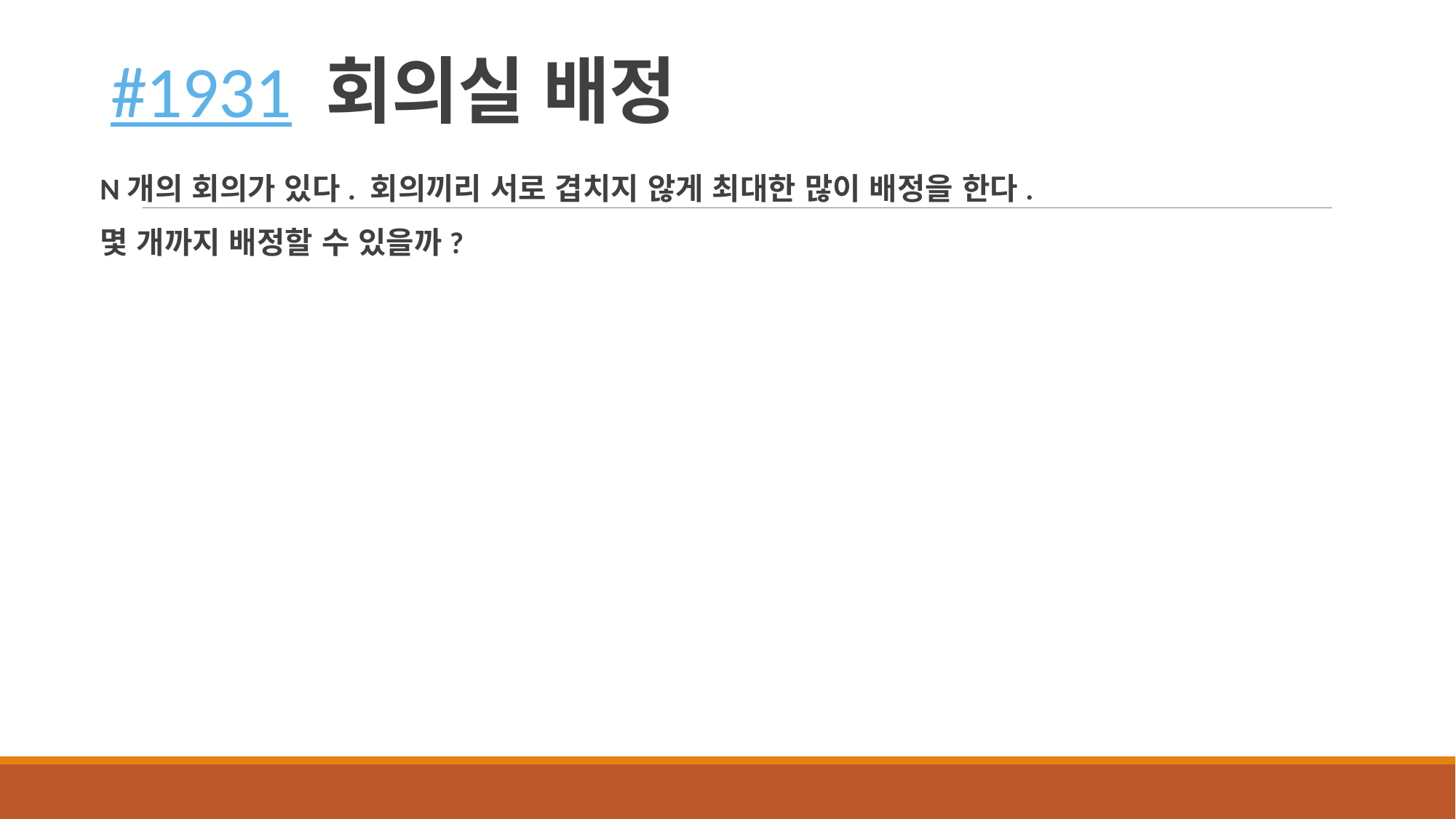

# #1931 회의실 배정
N개의 회의가 있다. 회의끼리 서로 겹치지 않게 최대한 많이 배정을 한다.
몇 개까지 배정할 수 있을까?